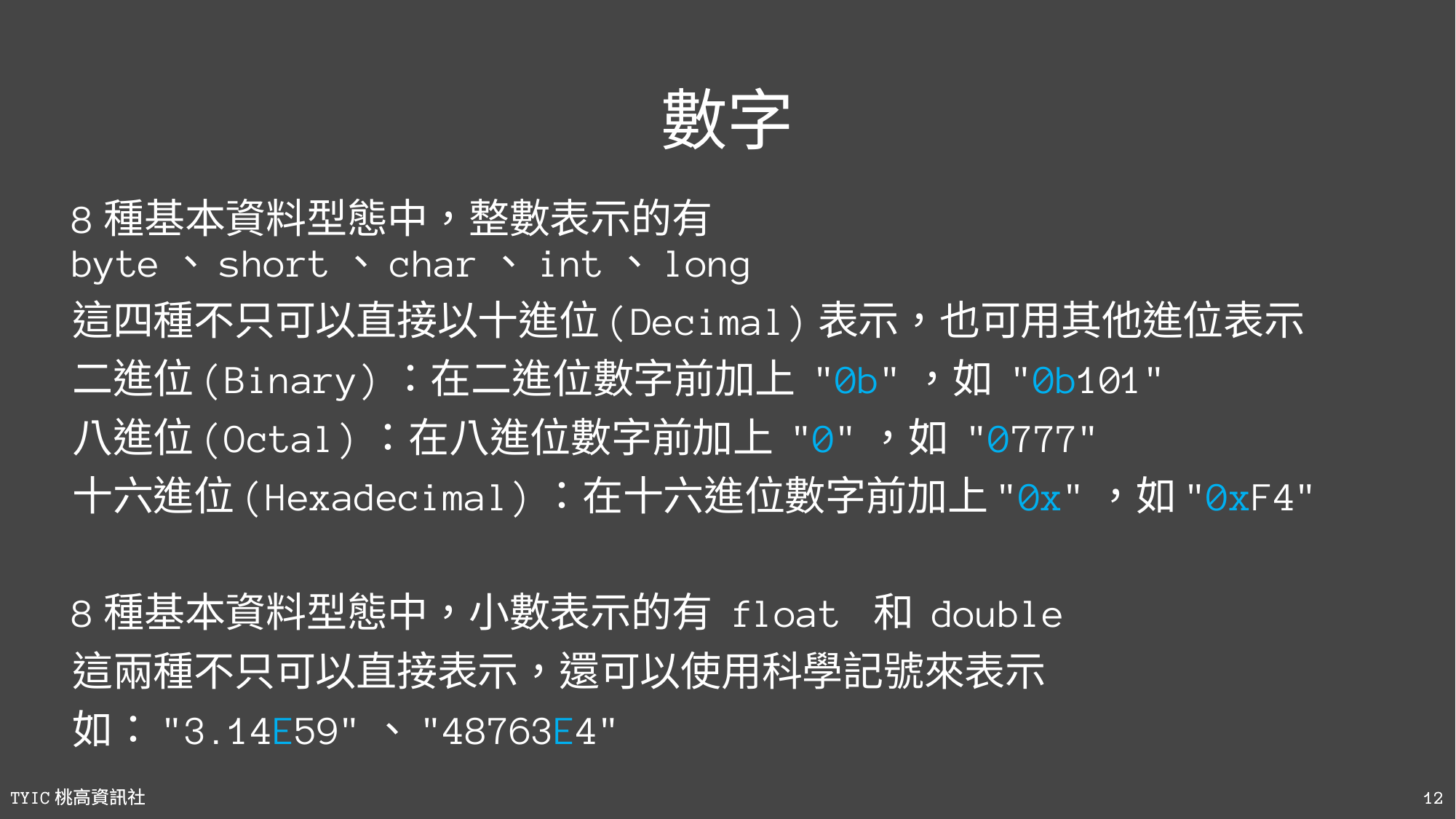

# 數字
8種基本資料型態中，整數表示的有byte、short、char、int、long
這四種不只可以直接以十進位(Decimal)表示，也可用其他進位表示
二進位(Binary)：在二進位數字前加上 "0b"，如 "0b101"
八進位(Octal)：在八進位數字前加上 "0"，如 "0777"
十六進位(Hexadecimal)：在十六進位數字前加上"0x"，如"0xF4"

8種基本資料型態中，小數表示的有 float 和 double
這兩種不只可以直接表示，還可以使用科學記號來表示
如："3.14E59"、"48763E4"